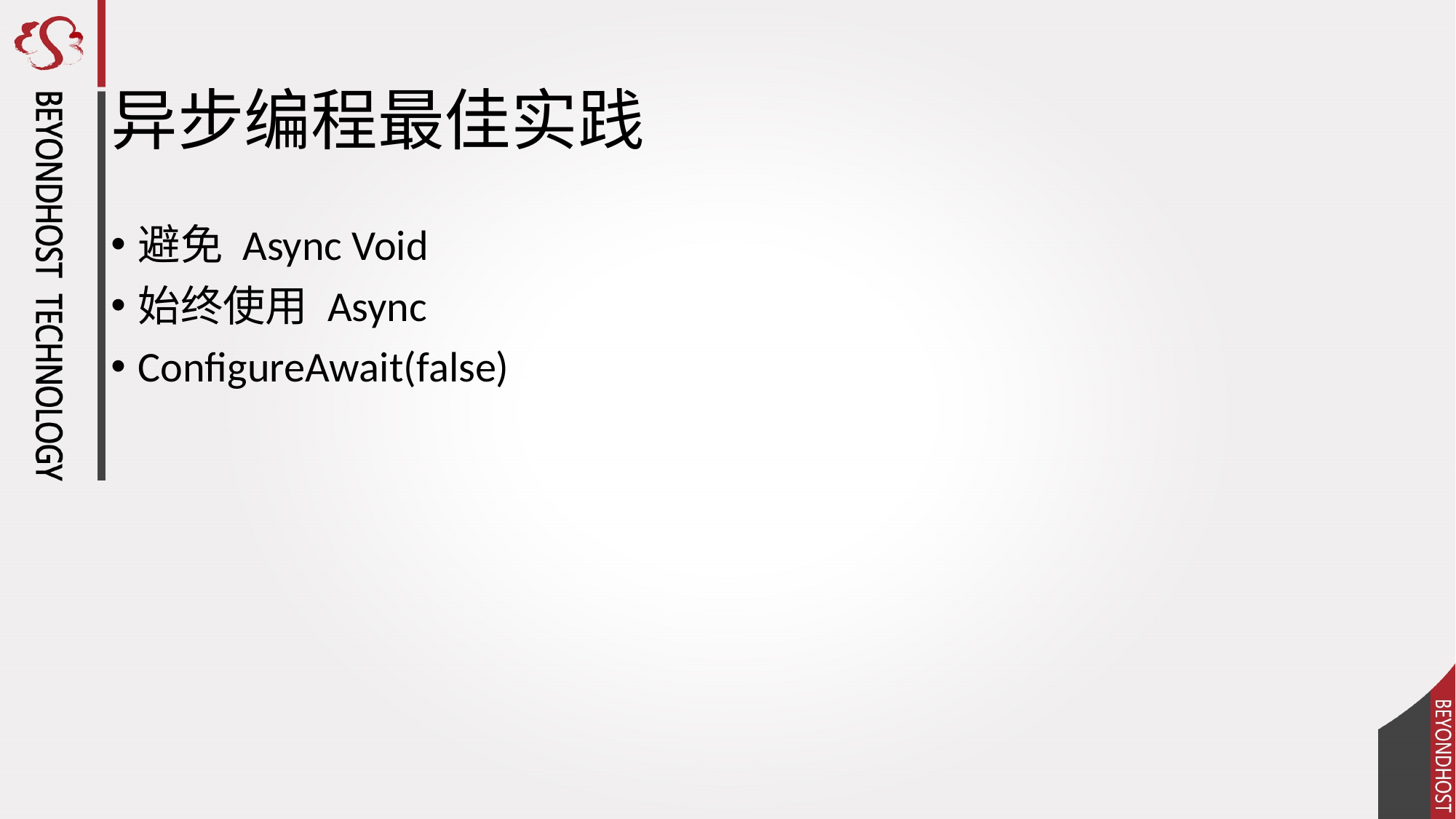

# 异步编程最佳实践
避免 Async Void
始终使用 Async
ConfigureAwait(false)